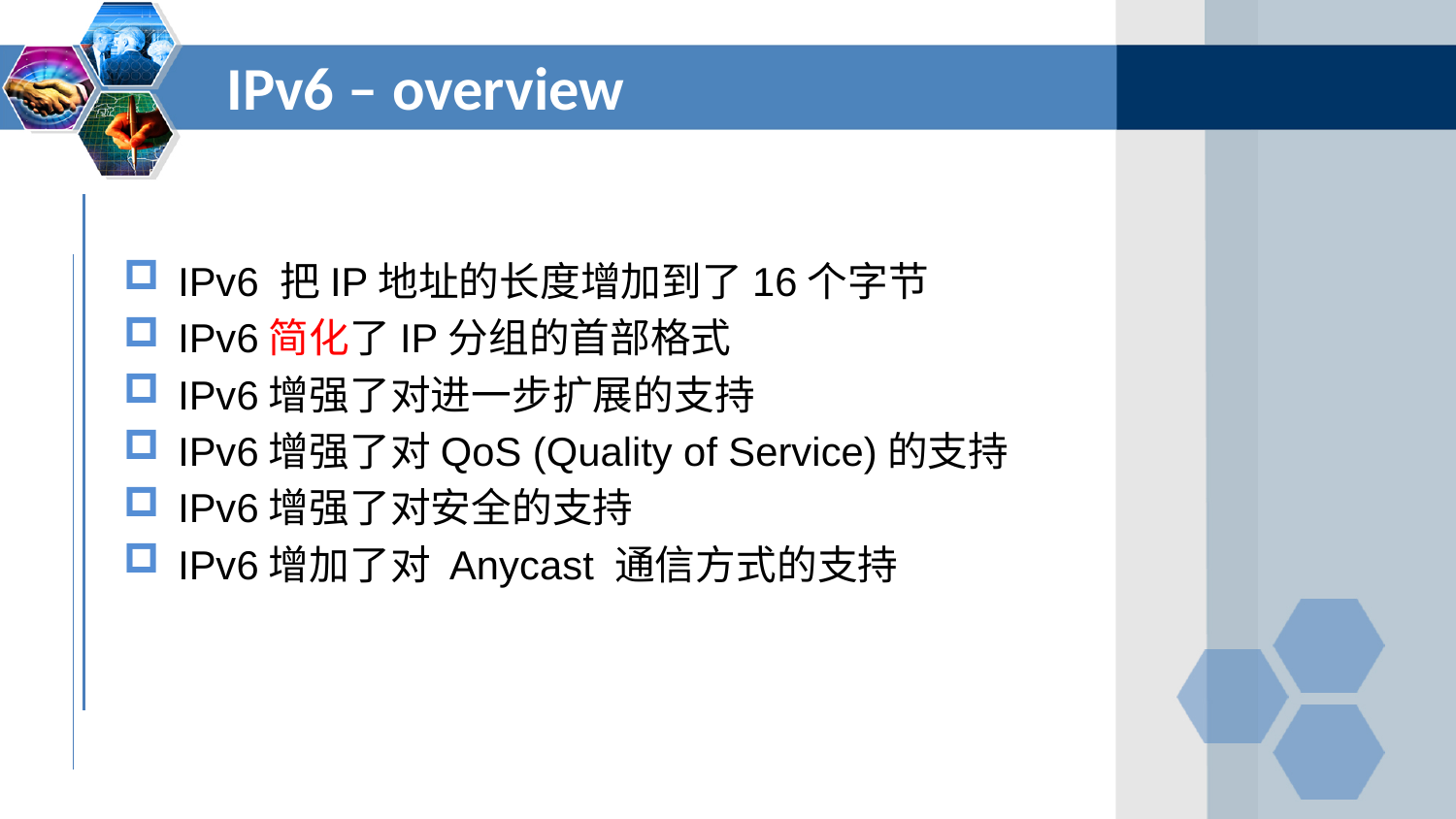

IPv6 – overview

IPv6 把IP地址的长度增加到了16个字节
IPv6简化了IP分组的首部格式
IPv6增强了对进一步扩展的支持
IPv6增强了对QoS (Quality of Service)的支持
IPv6增强了对安全的支持
IPv6增加了对 Anycast 通信方式的支持